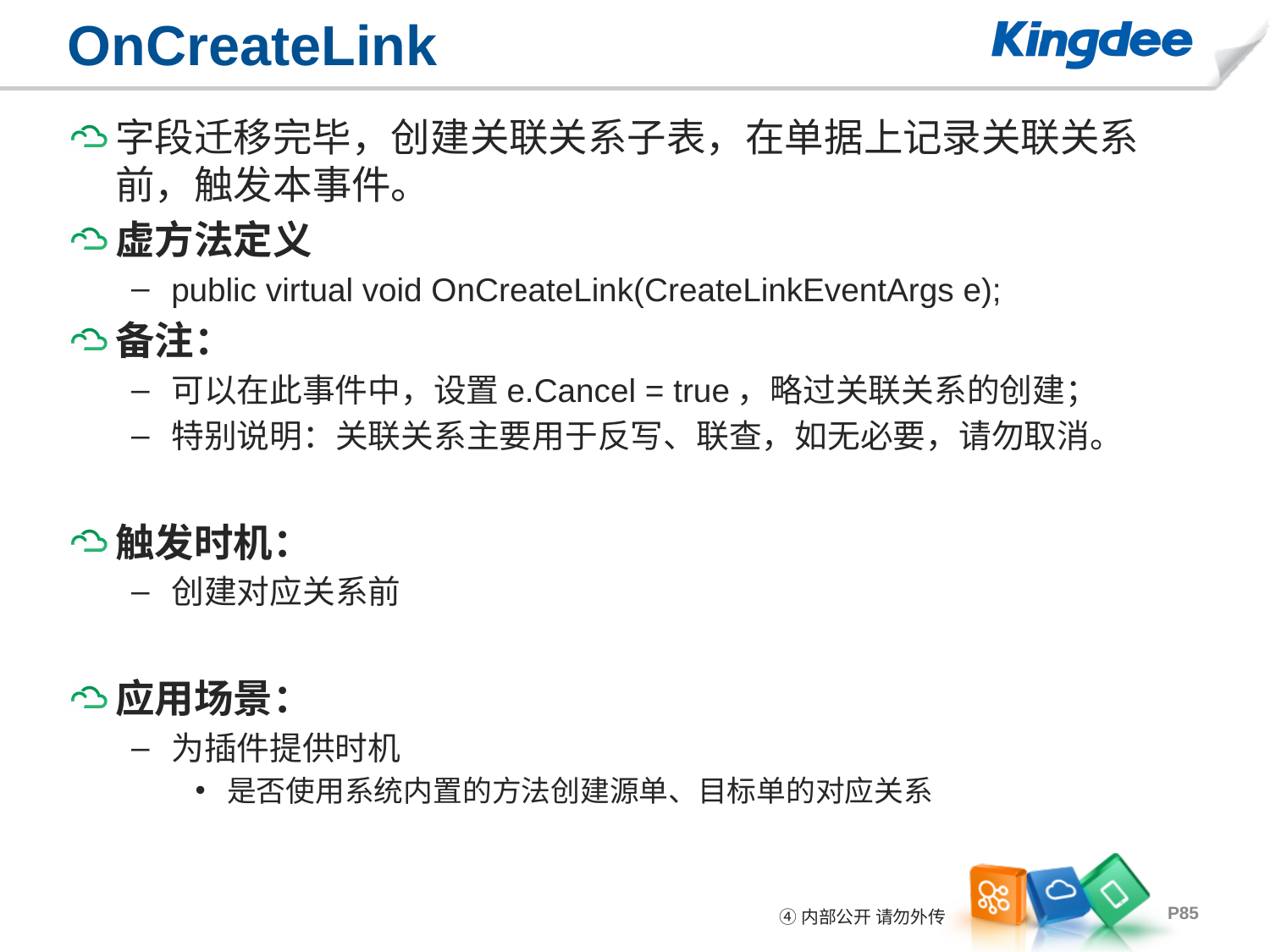

# OnCreateLink
字段迁移完毕，创建关联关系子表，在单据上记录关联关系前，触发本事件。
虚方法定义
public virtual void OnCreateLink(CreateLinkEventArgs e);
备注：
可以在此事件中，设置e.Cancel = true，略过关联关系的创建；
特别说明：关联关系主要用于反写、联查，如无必要，请勿取消。

触发时机：
创建对应关系前

应用场景：
为插件提供时机
是否使用系统内置的方法创建源单、目标单的对应关系